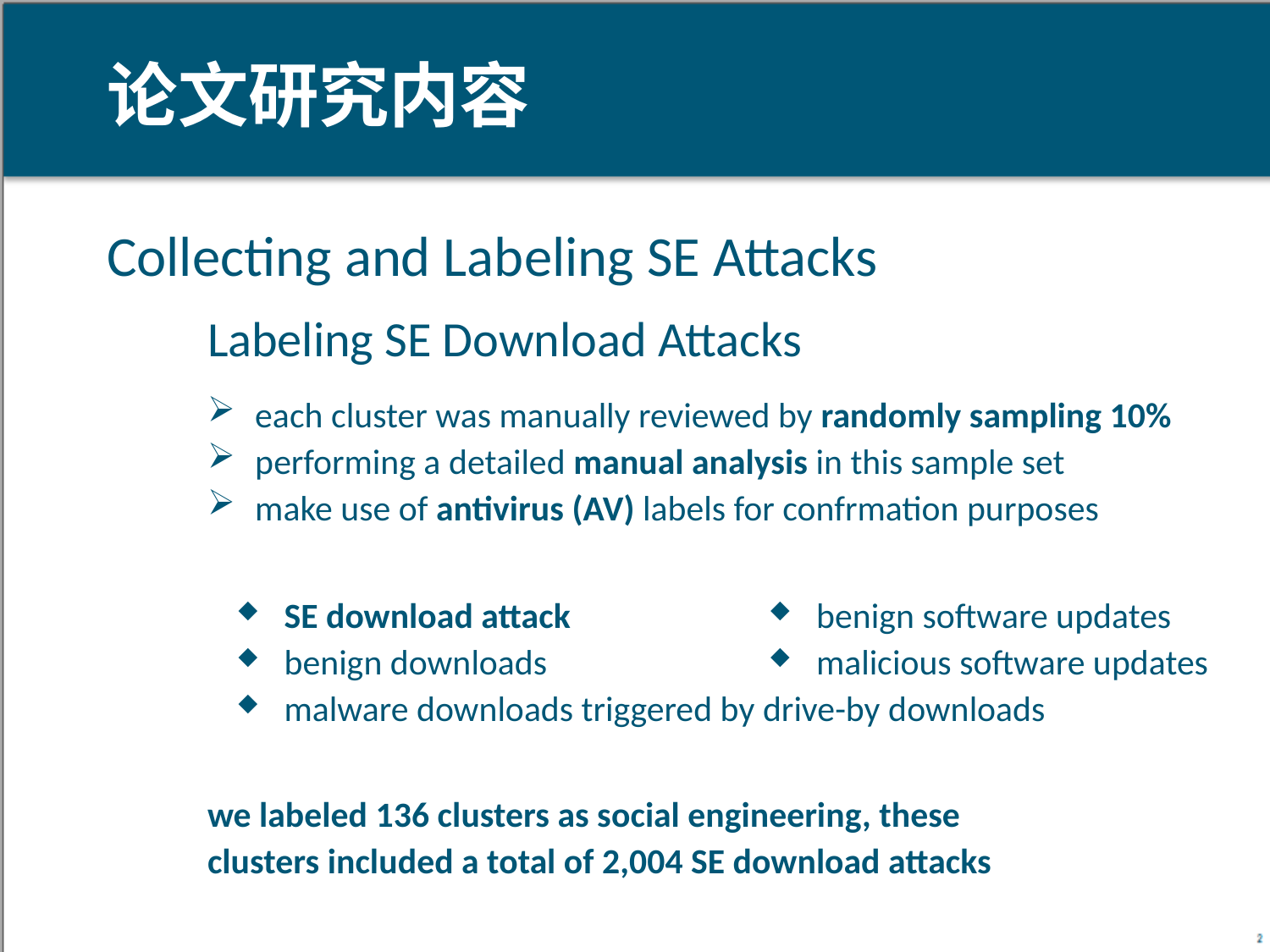

论文研究内容
Collecting and Labeling SE Attacks
Labeling SE Download Attacks
each cluster was manually reviewed by randomly sampling 10%
performing a detailed manual analysis in this sample set
make use of antivirus (AV) labels for confrmation purposes
SE download attack
benign downloads
malware downloads triggered by drive-by downloads
benign software updates
malicious software updates

we labeled 136 clusters as social engineering, these clusters included a total of 2,004 SE download attacks